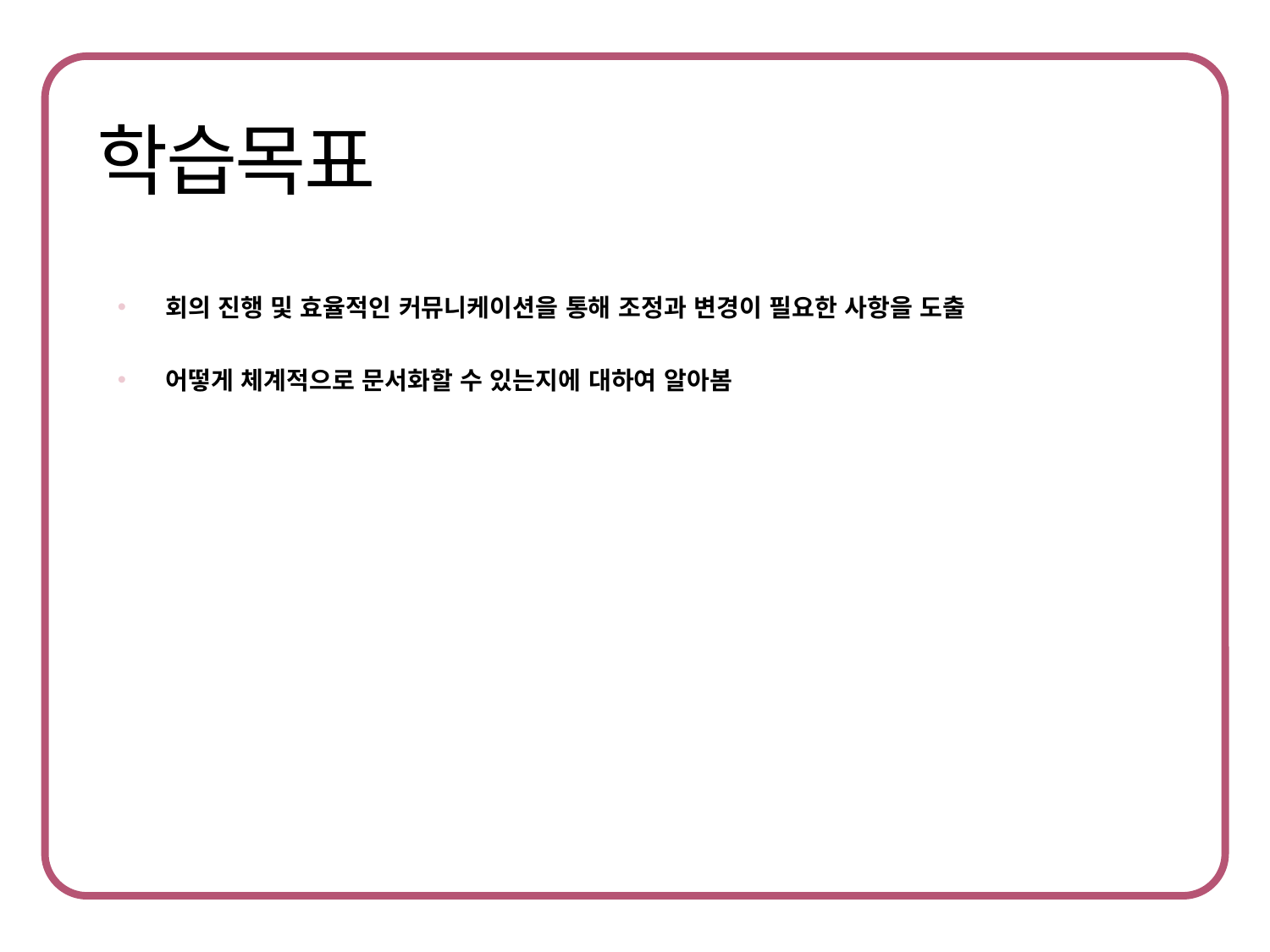

회의 진행 및 효율적인 커뮤니케이션을 통해 조정과 변경이 필요한 사항을 도출
어떻게 체계적으로 문서화할 수 있는지에 대하여 알아봄